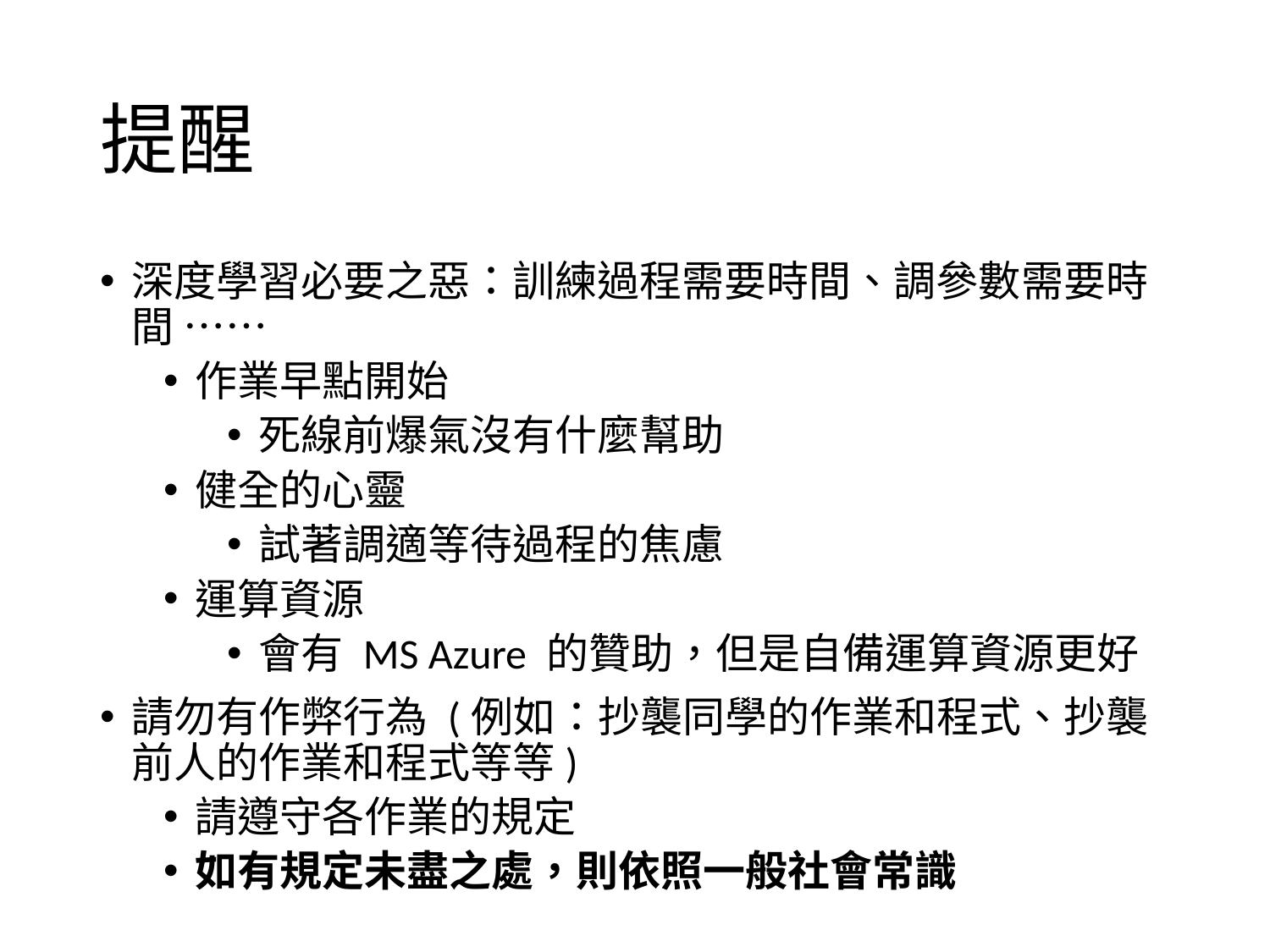

# 提醒
深度學習必要之惡：訓練過程需要時間、調參數需要時間 ……
作業早點開始
死線前爆氣沒有什麼幫助
健全的心靈
試著調適等待過程的焦慮
運算資源
會有 MS Azure 的贊助，但是自備運算資源更好
請勿有作弊行為 (例如：抄襲同學的作業和程式、抄襲前人的作業和程式等等)
請遵守各作業的規定
如有規定未盡之處，則依照一般社會常識